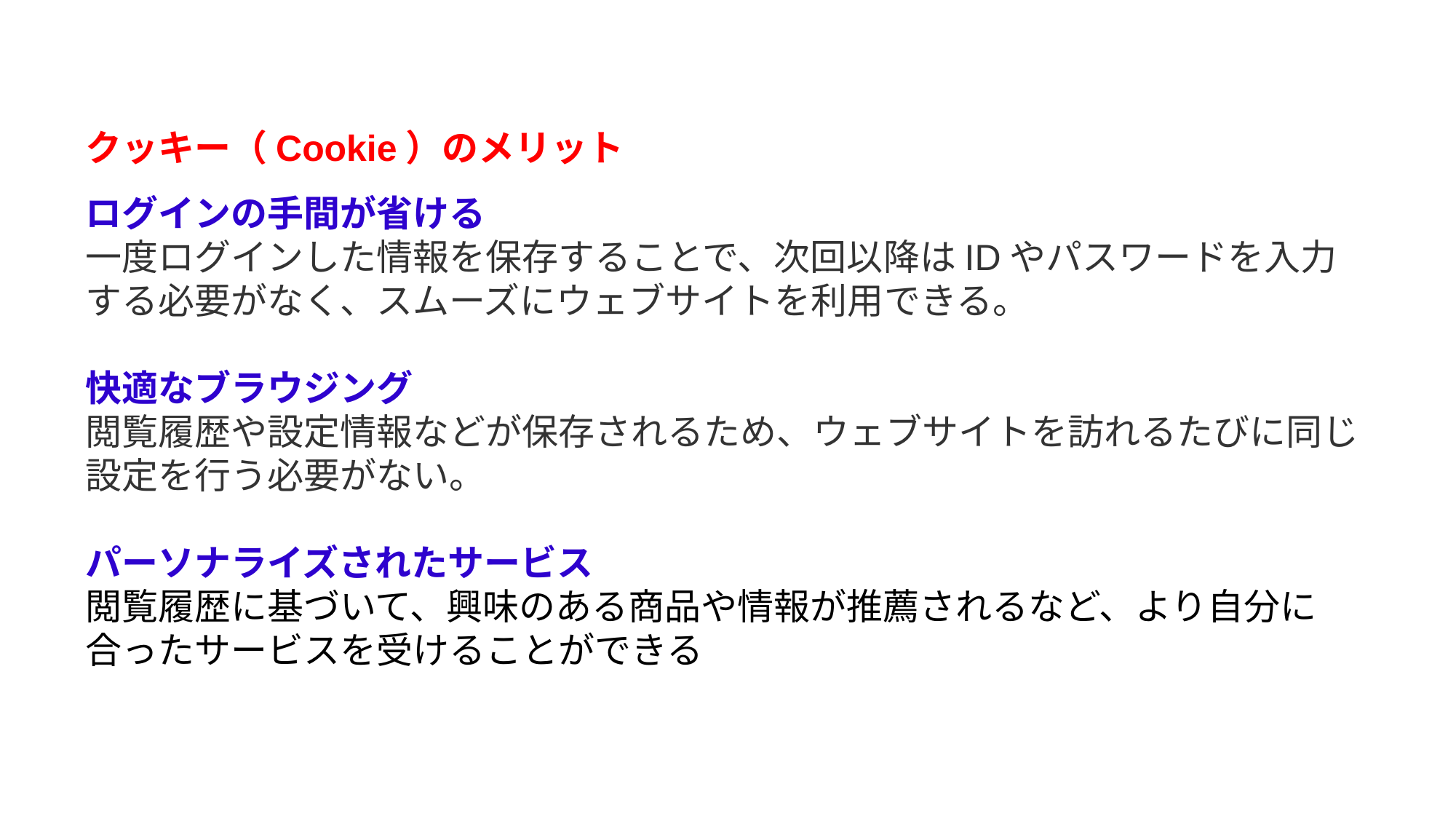

クッキー（Cookie）のメリット

ログインの手間が省ける
一度ログインした情報を保存することで、次回以降はIDやパスワードを入力する必要がなく、スムーズにウェブサイトを利用できる。

快適なブラウジング
閲覧履歴や設定情報などが保存されるため、ウェブサイトを訪れるたびに同じ設定を行う必要がない。

パーソナライズされたサービス
閲覧履歴に基づいて、興味のある商品や情報が推薦されるなど、より自分に合ったサービスを受けることができる